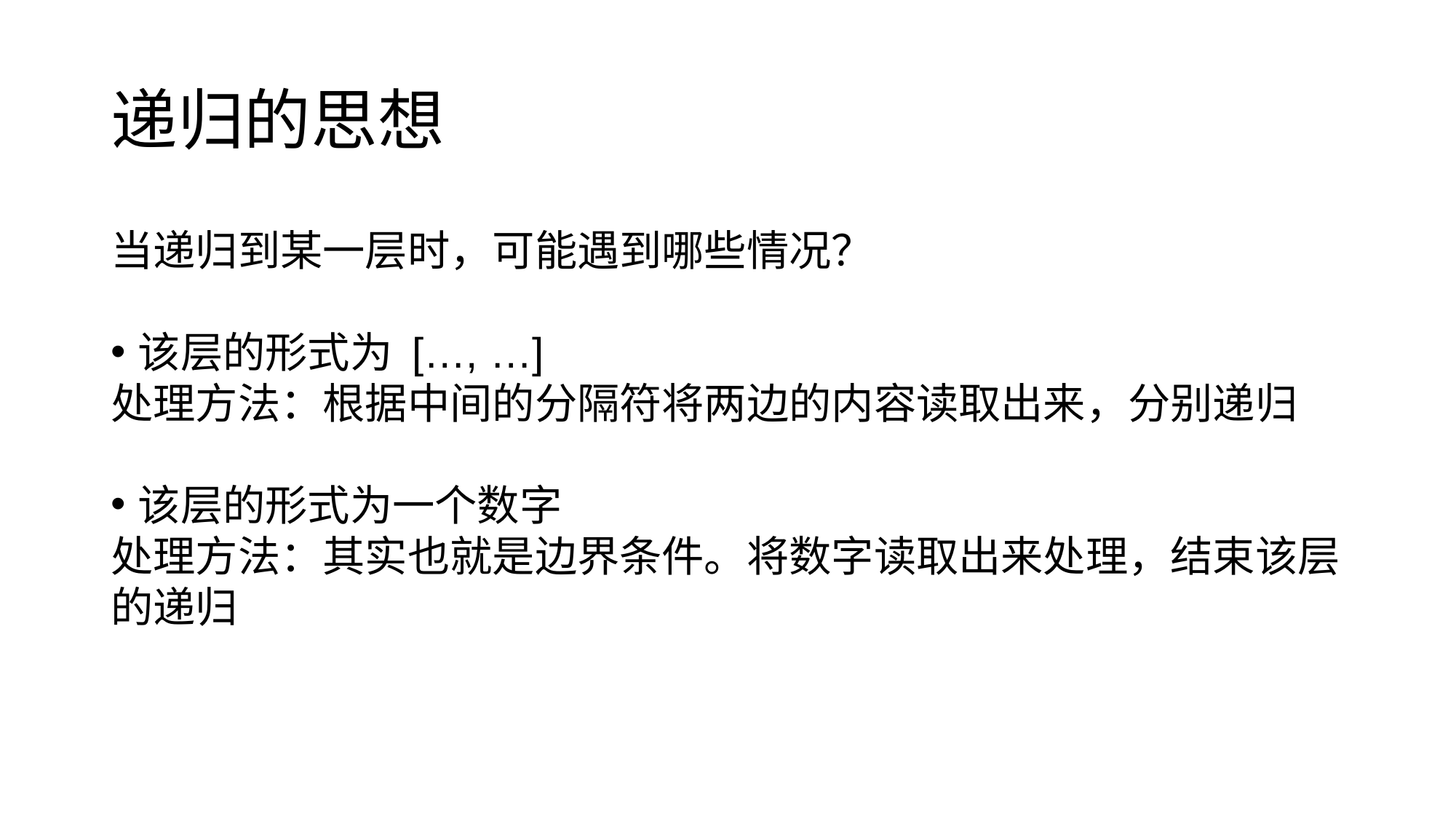

# 递归的思想
当递归到某一层时，可能遇到哪些情况？

该层的形式为 […, …]
处理方法：根据中间的分隔符将两边的内容读取出来，分别递归

该层的形式为一个数字
处理方法：其实也就是边界条件。将数字读取出来处理，结束该层的递归